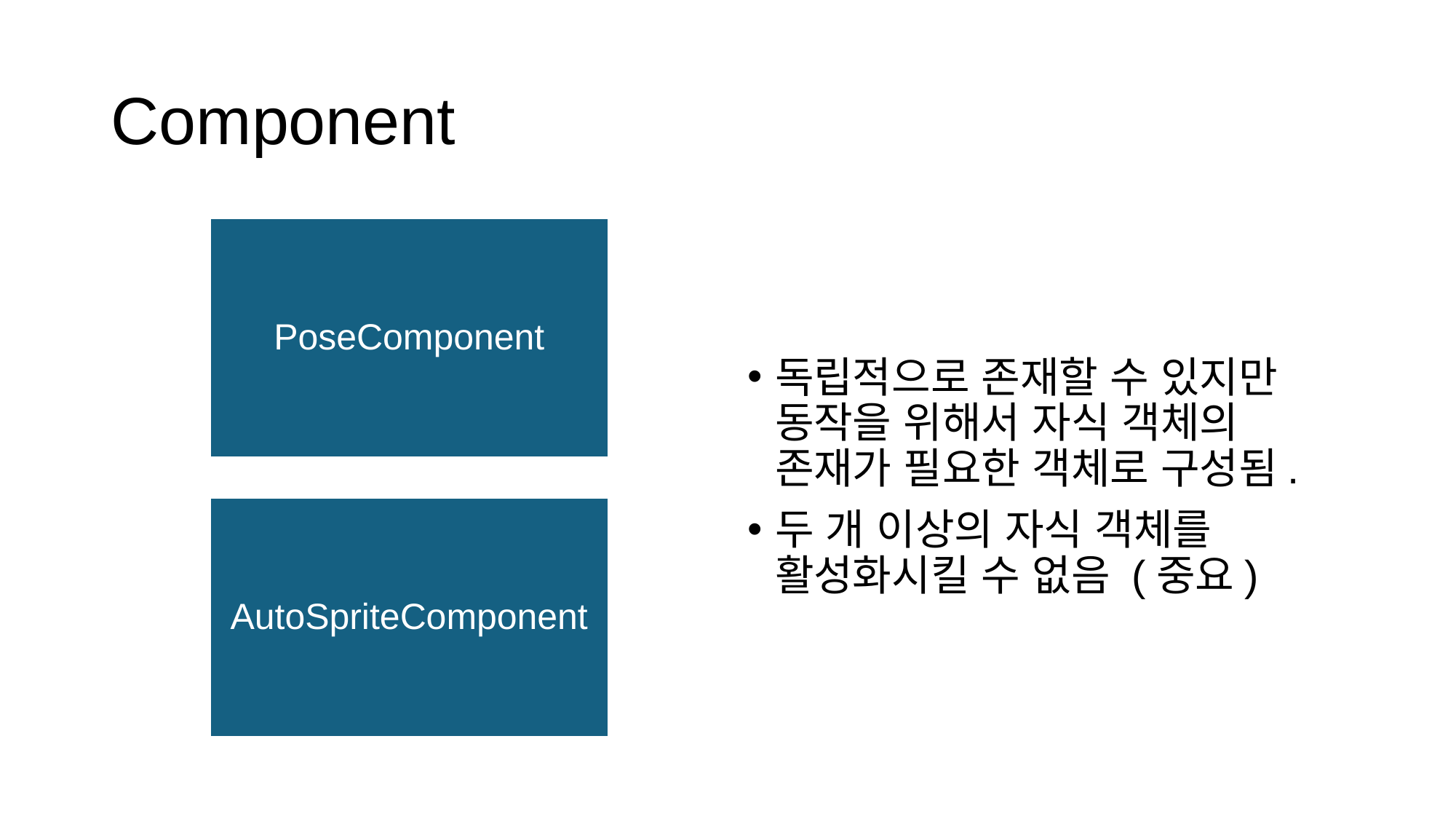

# Component
PoseComponent
AutoSpriteComponent
독립적으로 존재할 수 있지만 동작을 위해서 자식 객체의 존재가 필요한 객체로 구성됨.
두 개 이상의 자식 객체를 활성화시킬 수 없음 (중요)